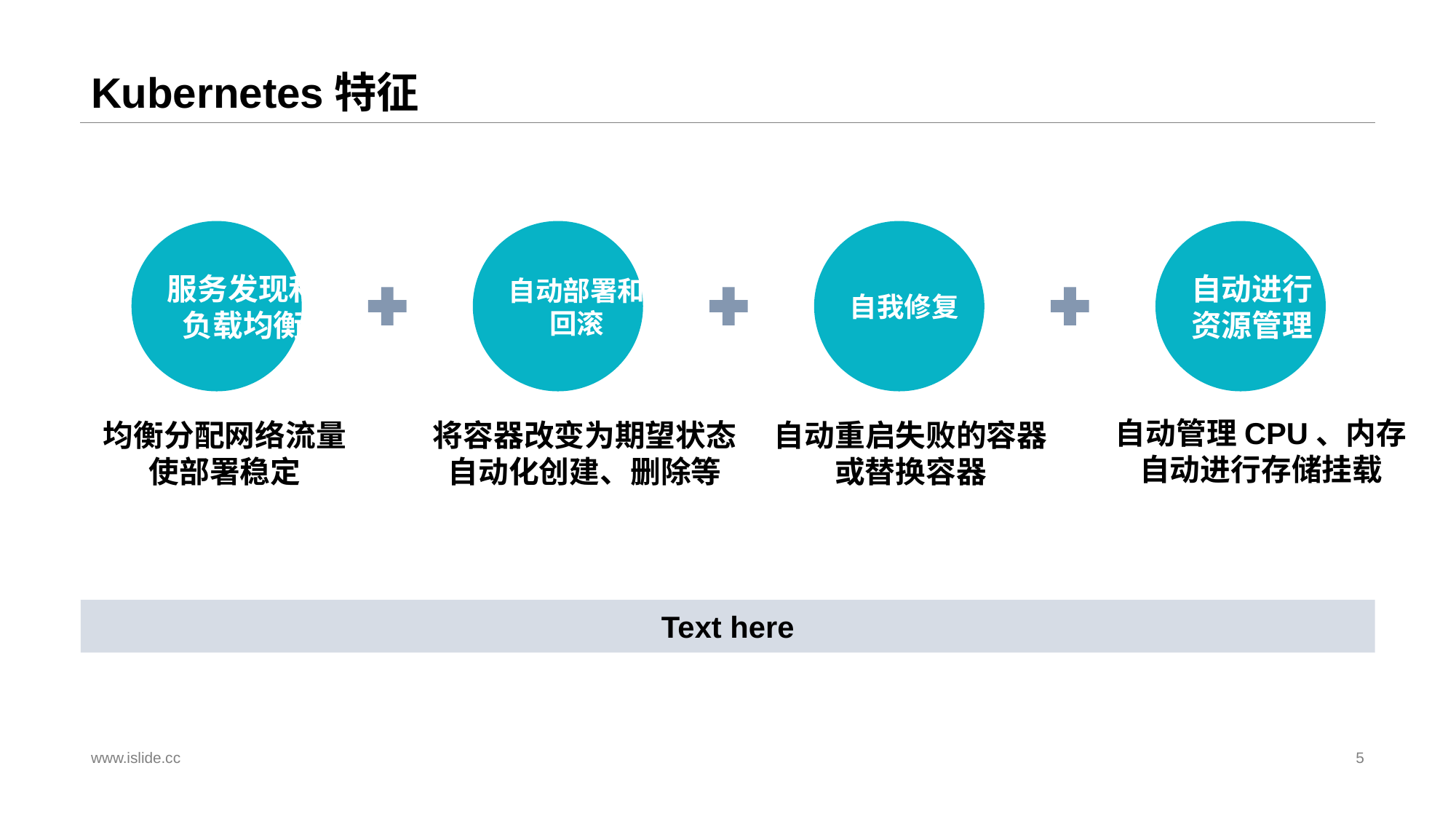

# Kubernetes特征
服务发现和
负载均衡
自动管理CPU、内存
自动进行存储挂载
均衡分配网络流量
使部署稳定
将容器改变为期望状态
自动化创建、删除等
自动重启失败的容器
或替换容器
自动部署和
回滚
自我修复
自动进行
资源管理

Text here
www.islide.cc
5